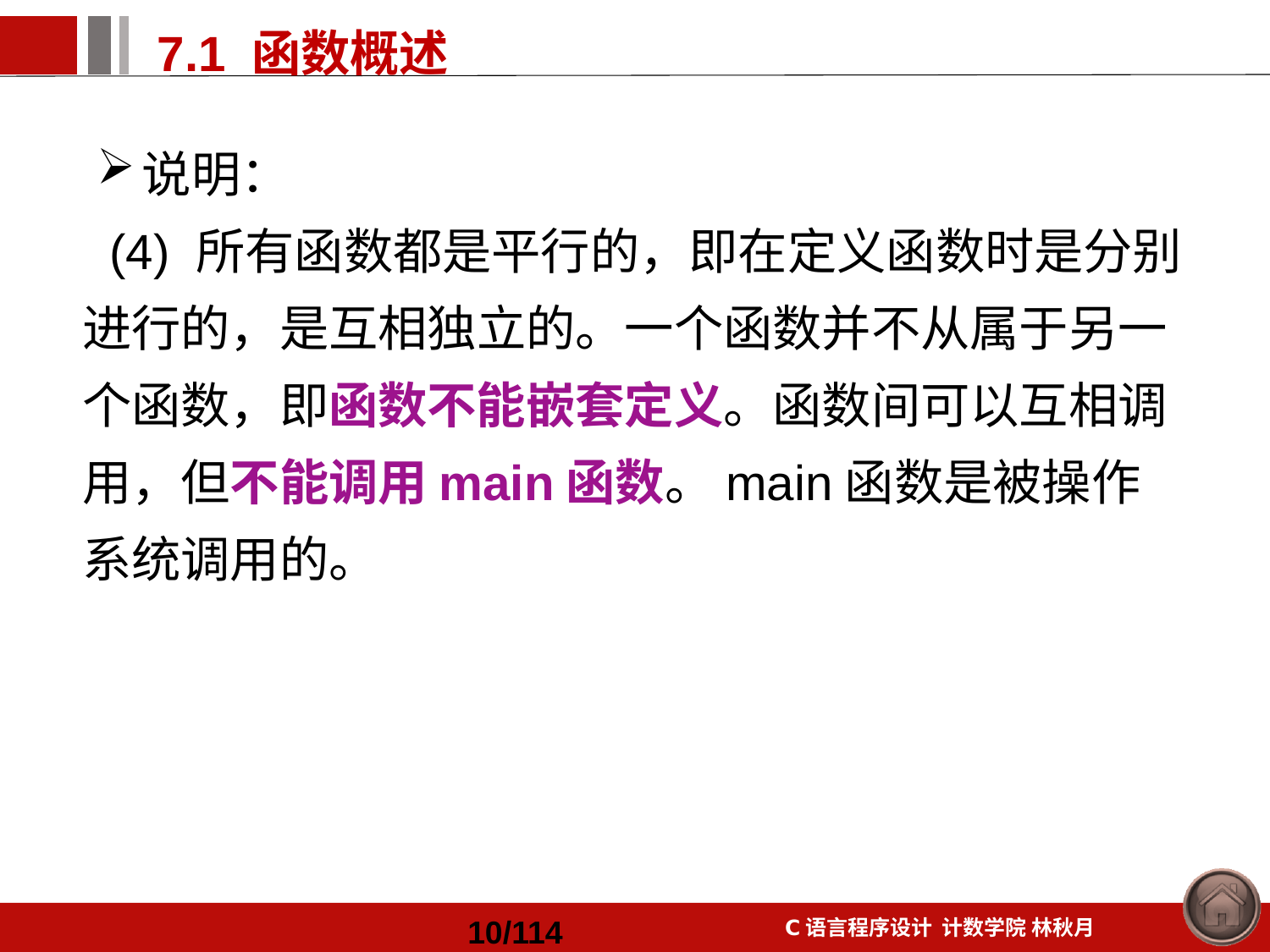

说明：
  (4) 所有函数都是平行的，即在定义函数时是分别进行的，是互相独立的。一个函数并不从属于另一个函数，即函数不能嵌套定义。函数间可以互相调用，但不能调用main函数。main函数是被操作系统调用的。